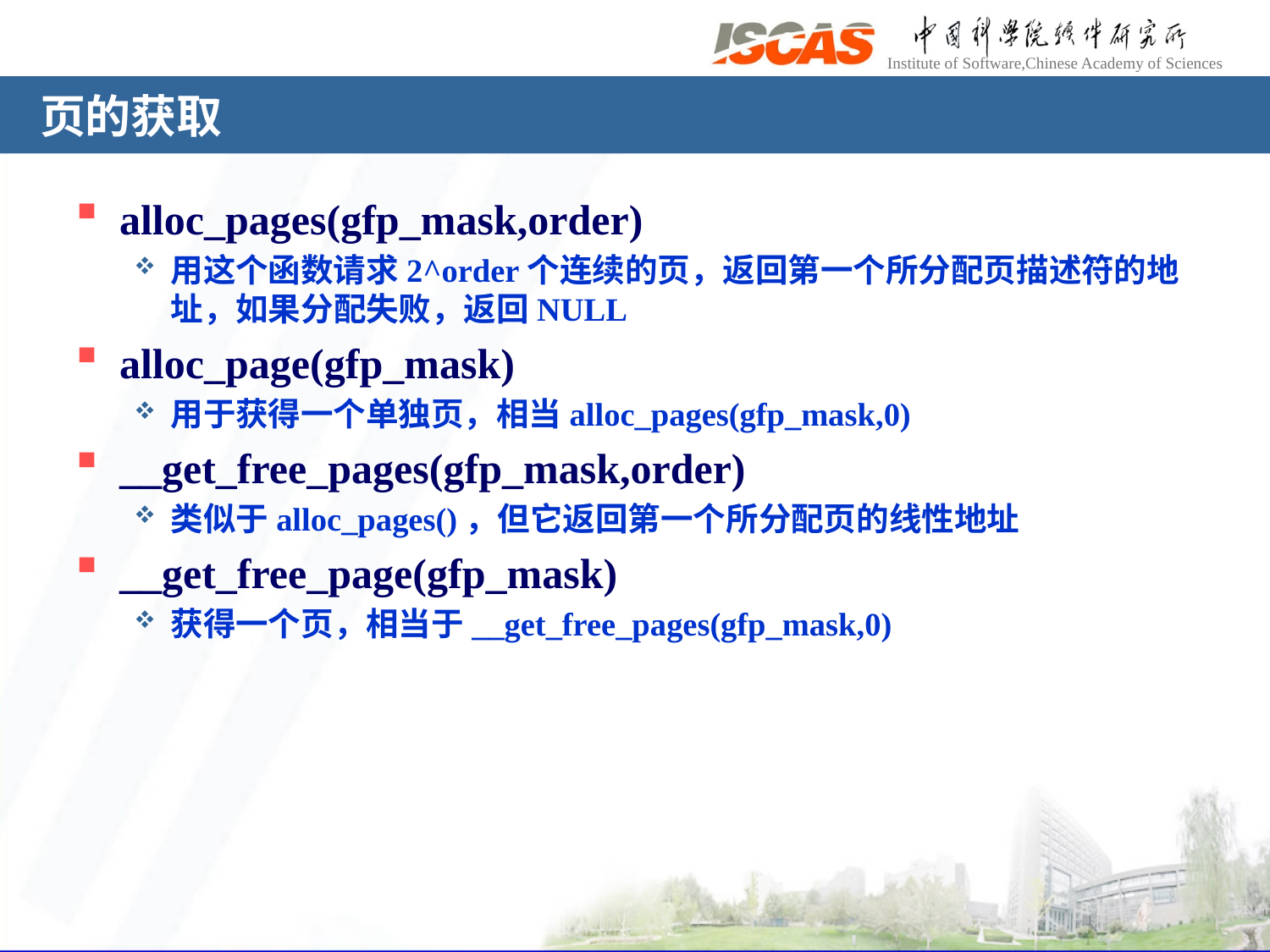

# 页的获取
alloc_pages(gfp_mask,order)
用这个函数请求2^order个连续的页，返回第一个所分配页描述符的地址，如果分配失败，返回NULL
alloc_page(gfp_mask)
用于获得一个单独页，相当alloc_pages(gfp_mask,0)
__get_free_pages(gfp_mask,order)
类似于alloc_pages()，但它返回第一个所分配页的线性地址
__get_free_page(gfp_mask)
获得一个页，相当于__get_free_pages(gfp_mask,0)